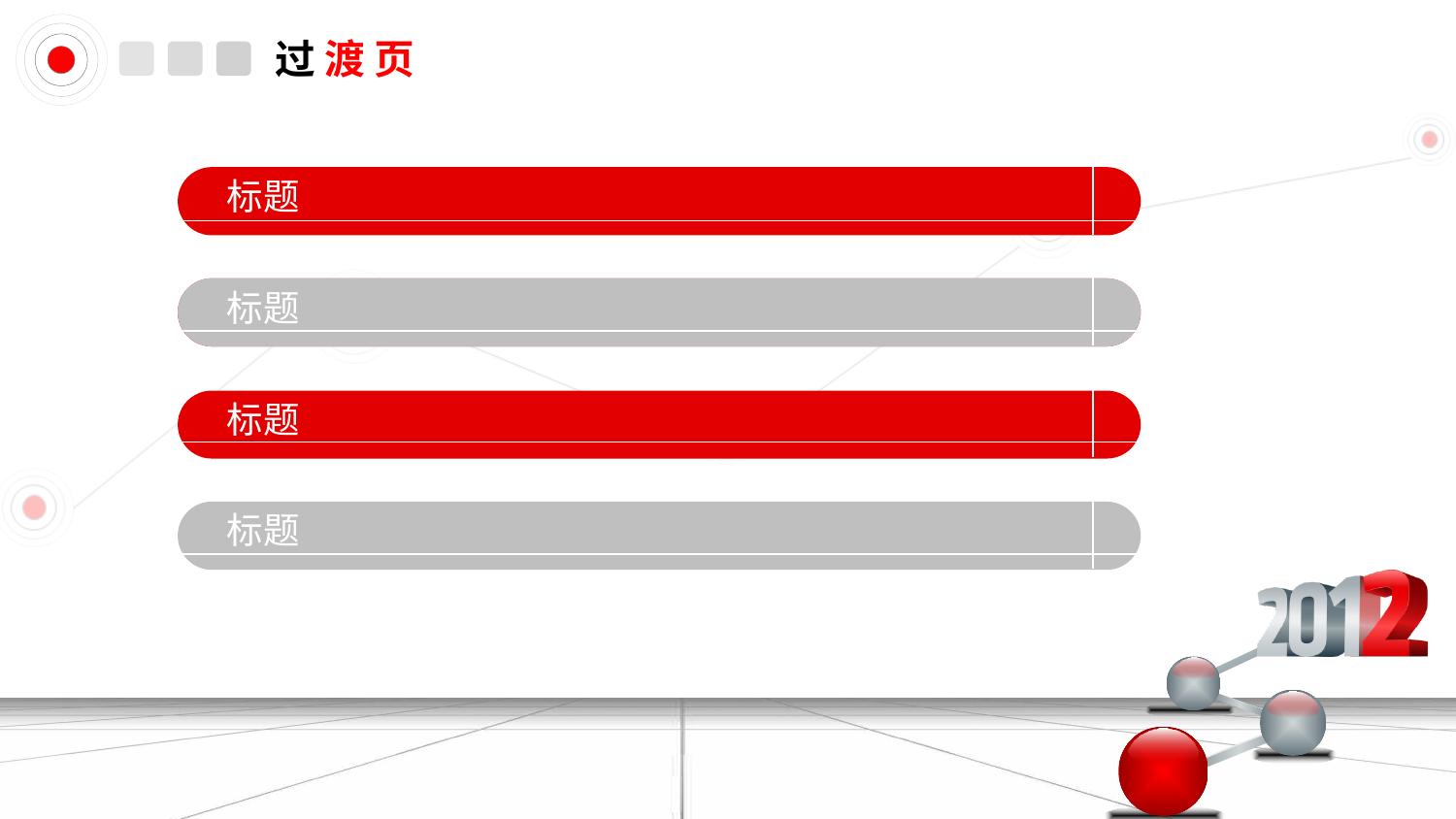

过 渡 页

标题

标题

标题

标题

标题